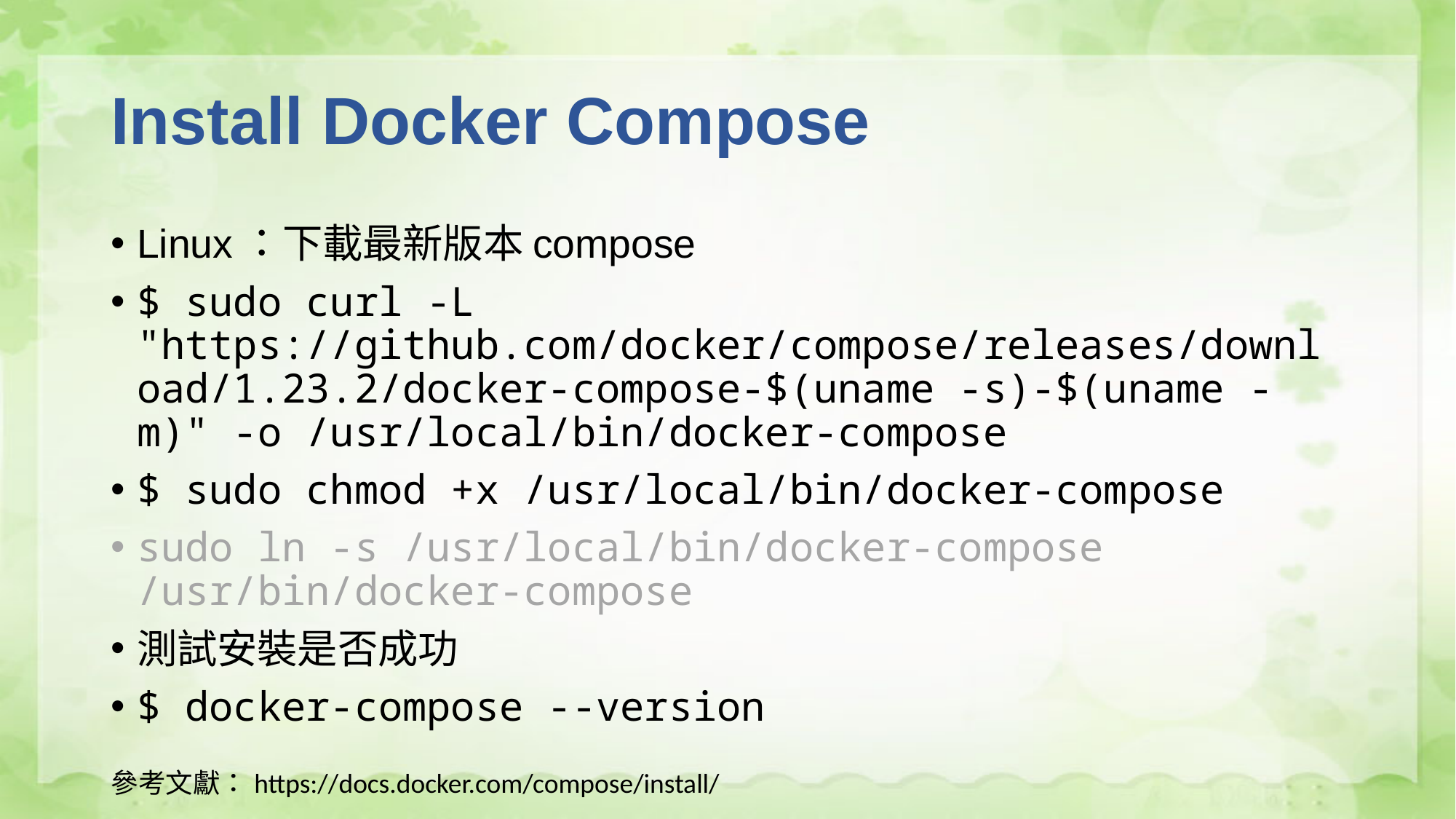

# Install Docker Compose
Linux：下載最新版本compose
$ sudo curl -L "https://github.com/docker/compose/releases/download/1.23.2/docker-compose-$(uname -s)-$(uname -m)" -o /usr/local/bin/docker-compose
$ sudo chmod +x /usr/local/bin/docker-compose
sudo ln -s /usr/local/bin/docker-compose /usr/bin/docker-compose
測試安裝是否成功
$ docker-compose --version
參考文獻：https://docs.docker.com/compose/install/